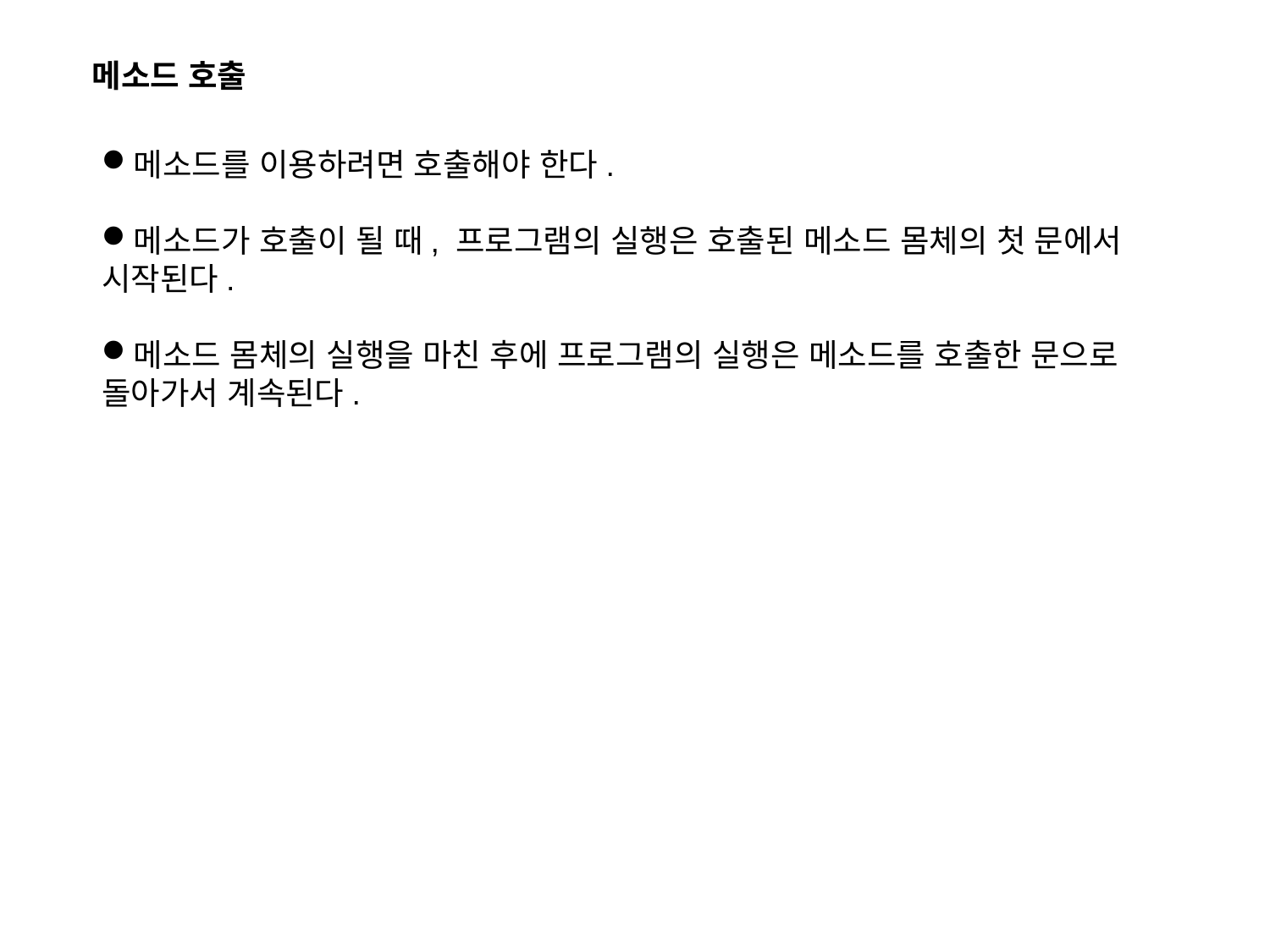

메소드 호출
메소드를 이용하려면 호출해야 한다.

메소드가 호출이 될 때, 프로그램의 실행은 호출된 메소드 몸체의 첫 문에서  시작된다.

메소드 몸체의 실행을 마친 후에 프로그램의 실행은 메소드를 호출한 문으로 돌아가서 계속된다.